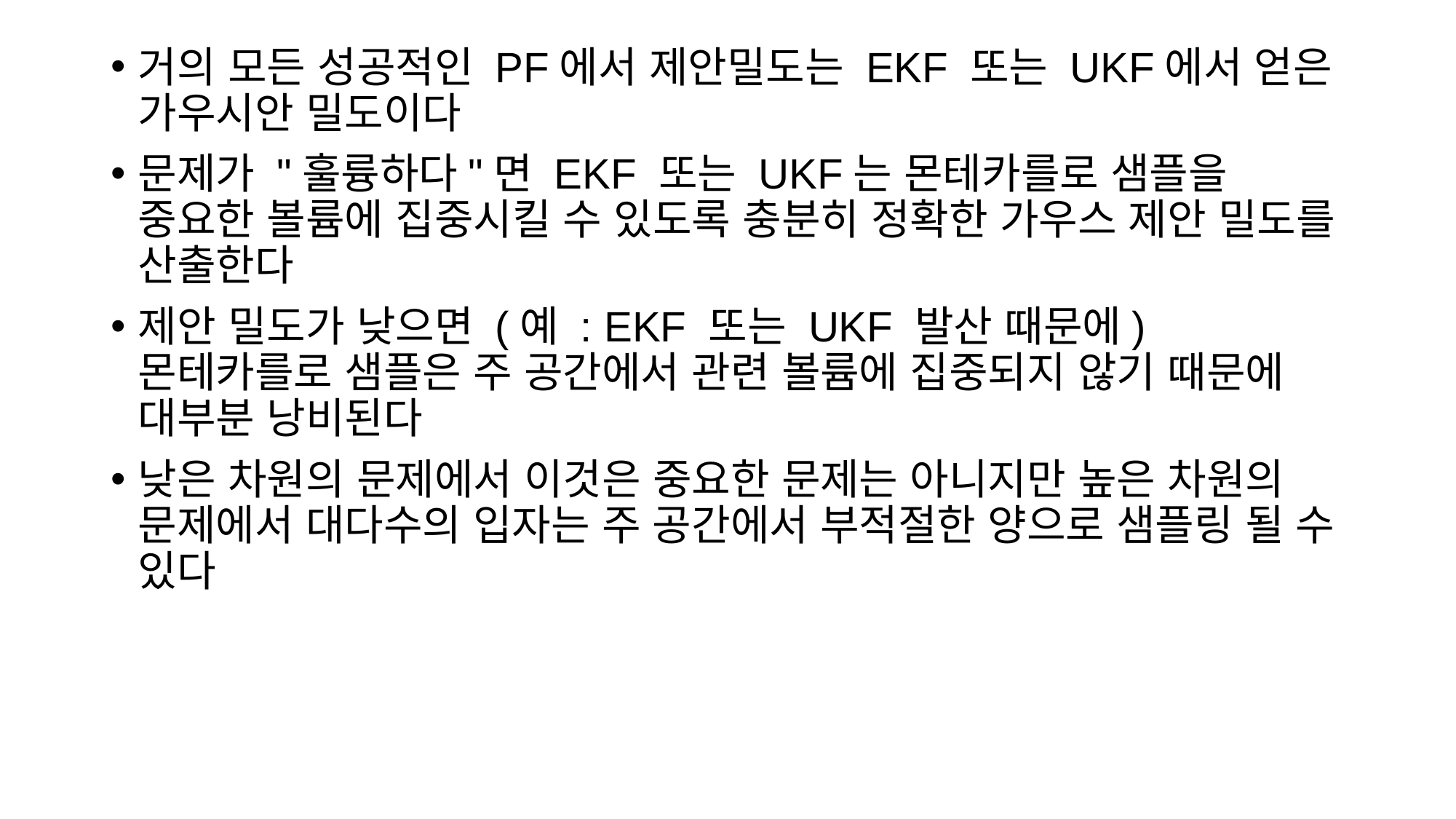

거의 모든 성공적인 PF에서 제안밀도는 EKF 또는 UKF에서 얻은 가우시안 밀도이다
문제가 "훌륭하다"면 EKF 또는 UKF는 몬테카를로 샘플을 중요한 볼륨에 집중시킬 수 있도록 충분히 정확한 가우스 제안 밀도를 산출한다
제안 밀도가 낮으면 (예 : EKF 또는 UKF 발산 때문에) 몬테카를로 샘플은 주 공간에서 관련 볼륨에 집중되지 않기 때문에 대부분 낭비된다
낮은 차원의 문제에서 이것은 중요한 문제는 아니지만 높은 차원의 문제에서 대다수의 입자는 주 공간에서 부적절한 양으로 샘플링 될 수 있다